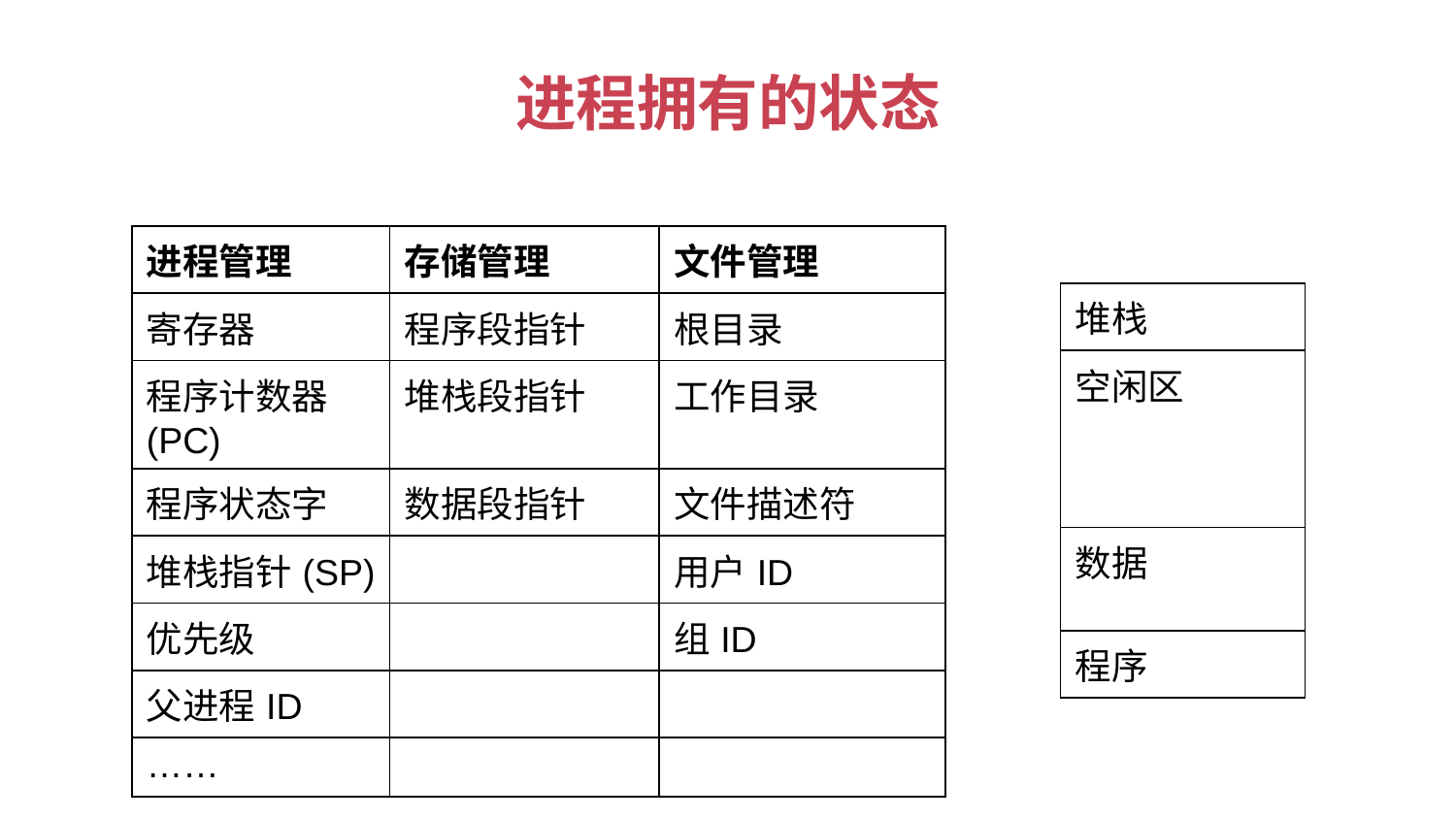

# 进程拥有的状态
| 进程管理 | 存储管理 | 文件管理 |
| --- | --- | --- |
| 寄存器 | 程序段指针 | 根目录 |
| 程序计数器(PC) | 堆栈段指针 | 工作目录 |
| 程序状态字 | 数据段指针 | 文件描述符 |
| 堆栈指针(SP) |  | 用户ID |
| 优先级 |  | 组ID |
| 父进程ID |  |  |
| …… |  |  |
| 堆栈 |
| --- |
| 空闲区 |
| 数据 |
| 程序 |